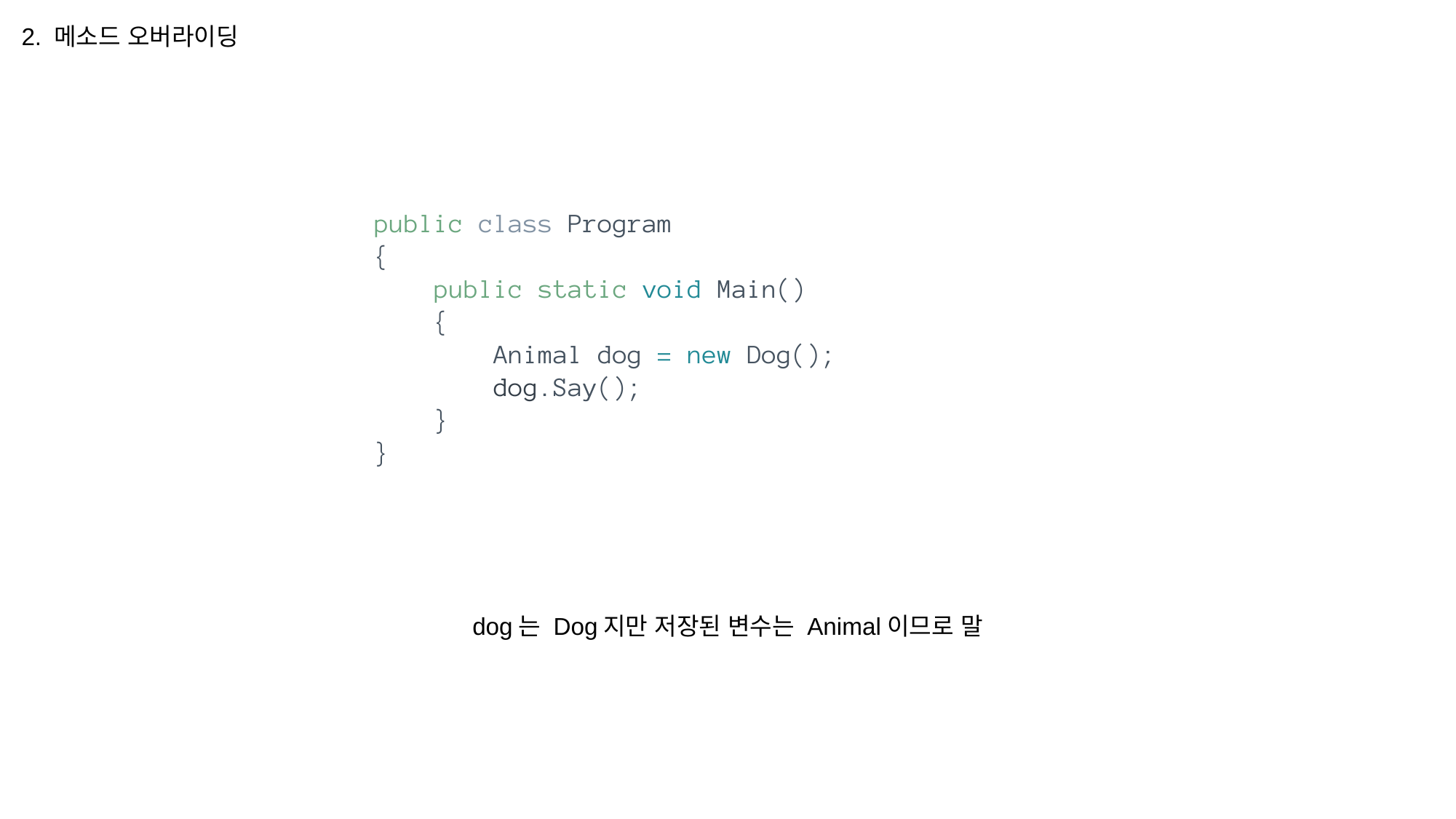

2. 메소드 오버라이딩
public class Program
{
    public static void Main()
    {
        Animal dog = new Dog();
        dog.Say();
    }
}
dog는 Dog지만 저장된 변수는 Animal이므로 말